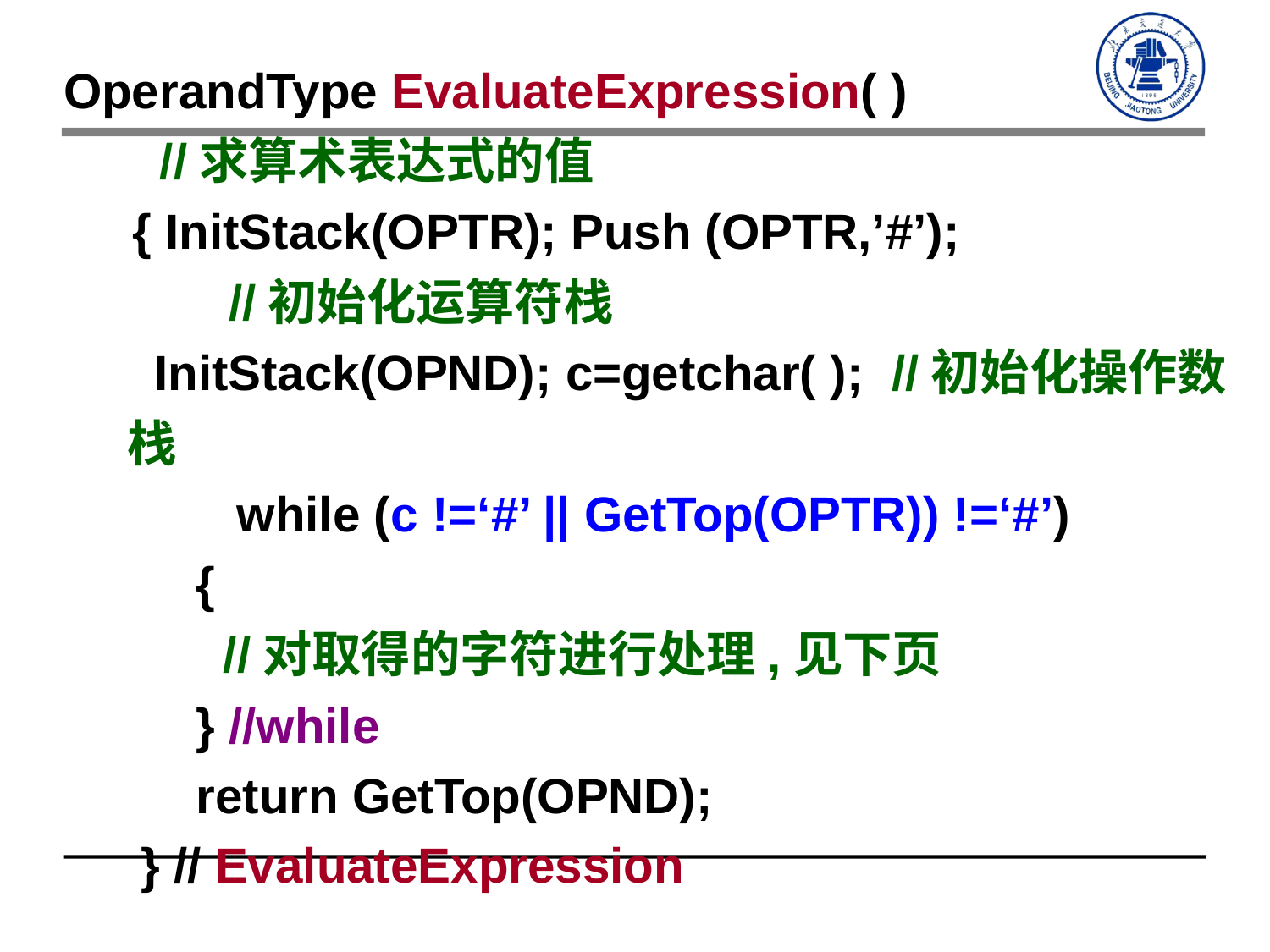

OperandType EvaluateExpression( )
       //求算术表达式的值
     { InitStack(OPTR); Push (OPTR,’#’);
            //初始化运算符栈
  InitStack(OPND); c=getchar( );  //初始化操作数栈
        while (c !=‘#’ || GetTop(OPTR)) !=‘#’)
     {
       //对取得的字符进行处理,见下页
     } //while
     return GetTop(OPND);
 } // EvaluateExpression